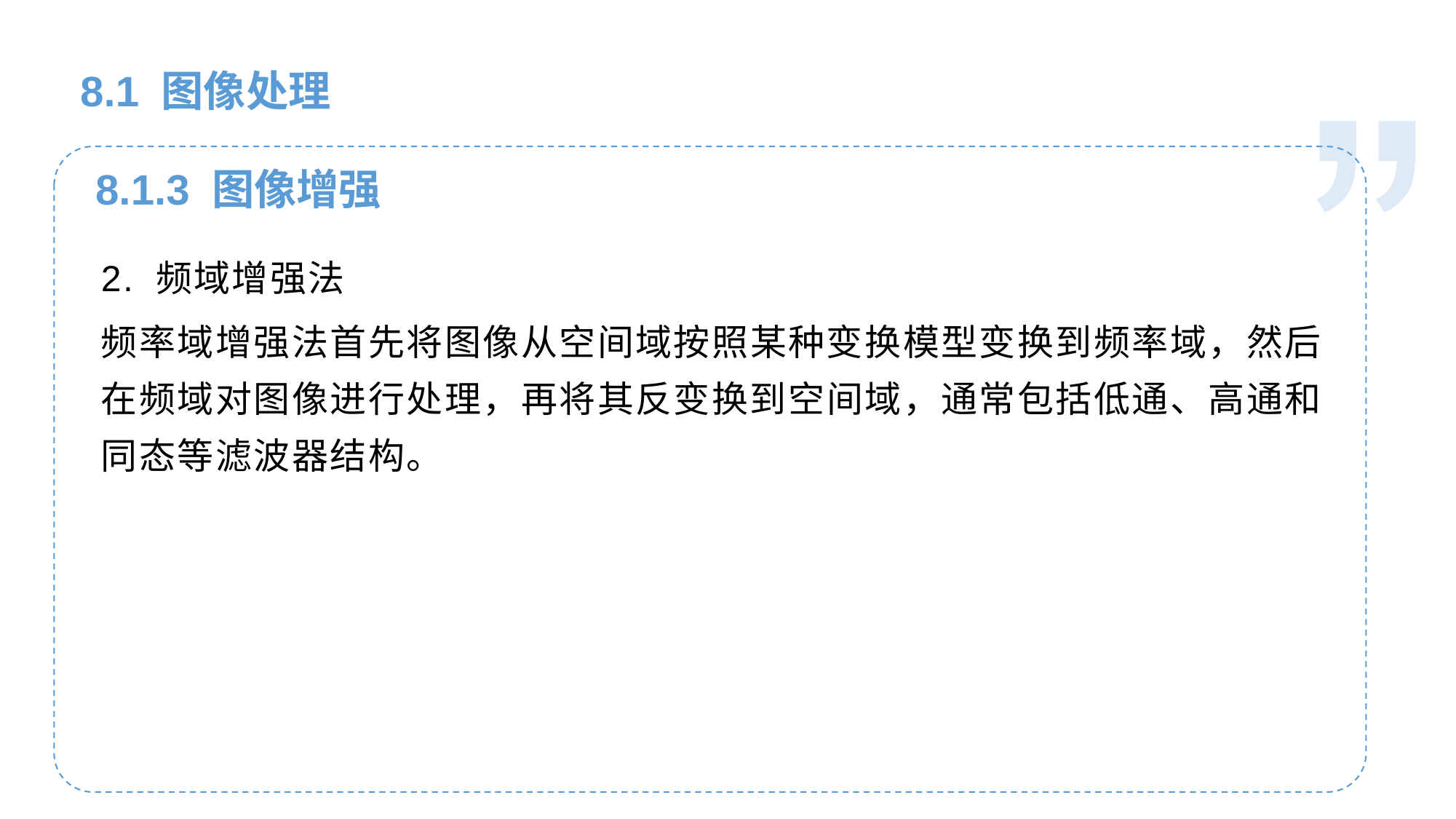

人工智能基础
8.1 图像处理

8.1.3 图像增强
2. 频域增强法
频率域增强法首先将图像从空间域按照某种变换模型变换到频率域，然后在频域对图像进行处理，再将其反变换到空间域，通常包括低通、高通和同态等滤波器结构。